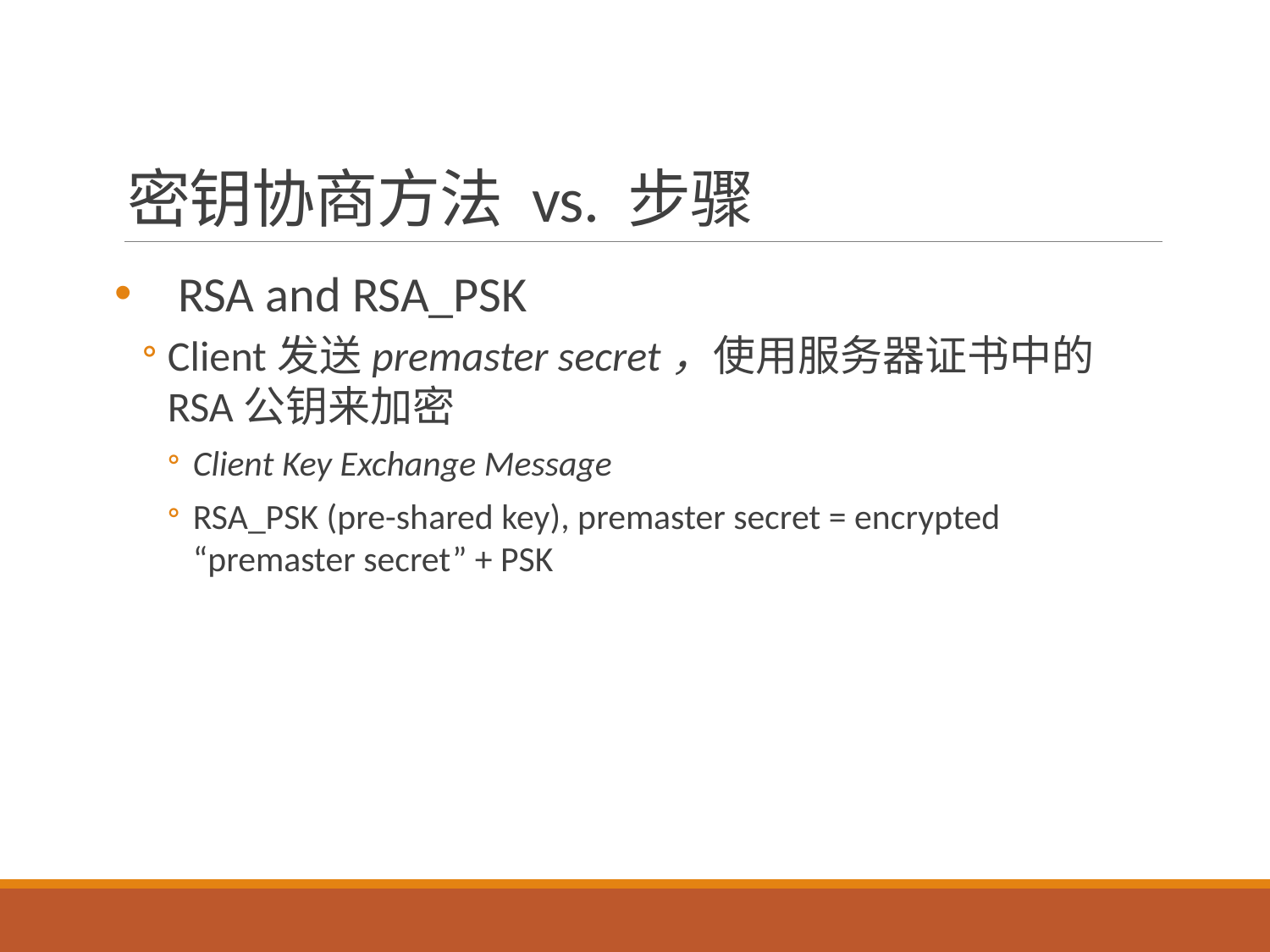

# 密钥协商方法 vs. 步骤
RSA and RSA_PSK
Client发送premaster secret，使用服务器证书中的RSA公钥来加密
Client Key Exchange Message
RSA_PSK (pre-shared key), premaster secret = encrypted “premaster secret” + PSK
59